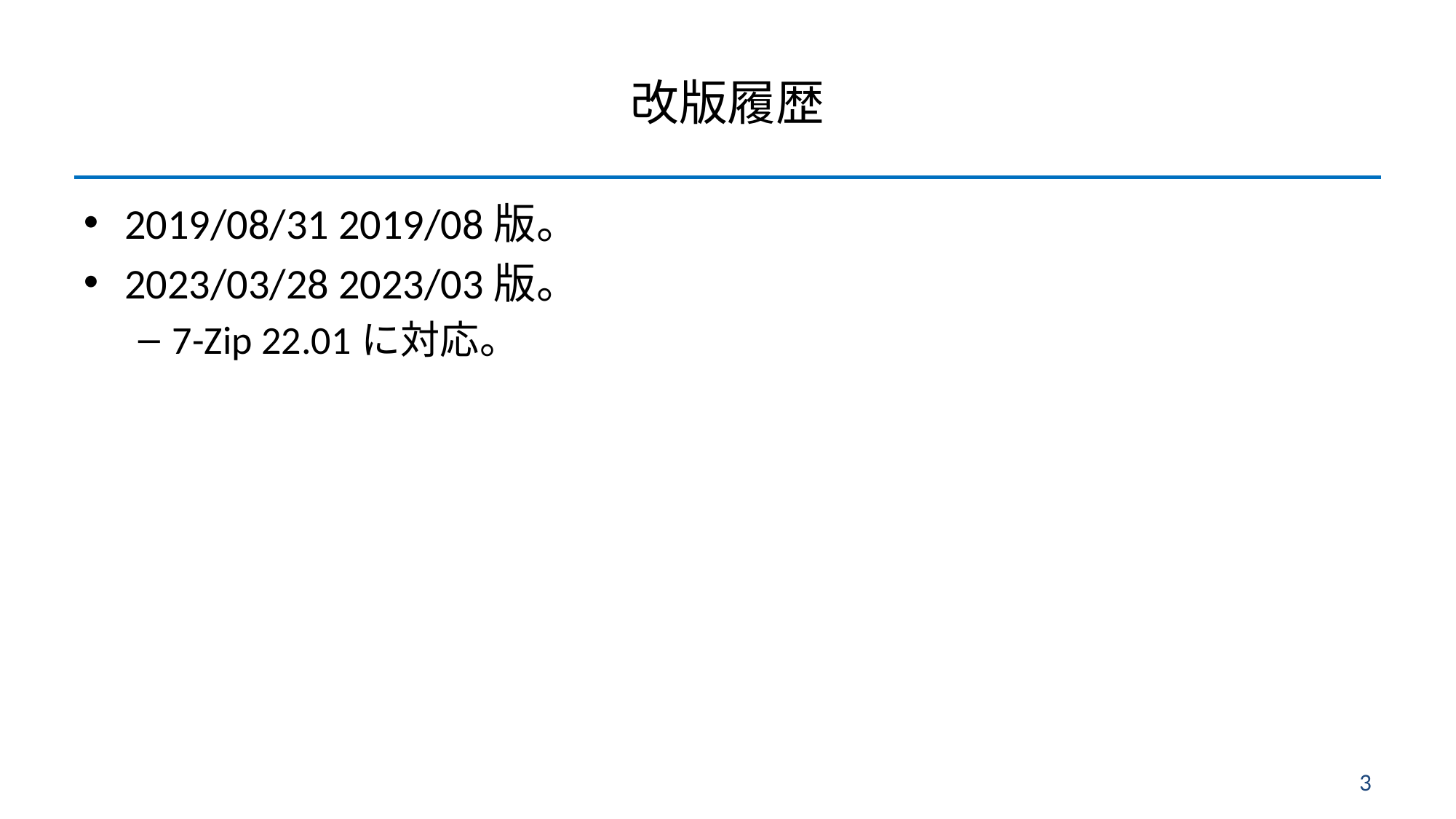

# 改版履歴
2019/08/31 2019/08版。
2023/03/28 2023/03版。
7-Zip 22.01に対応。
3